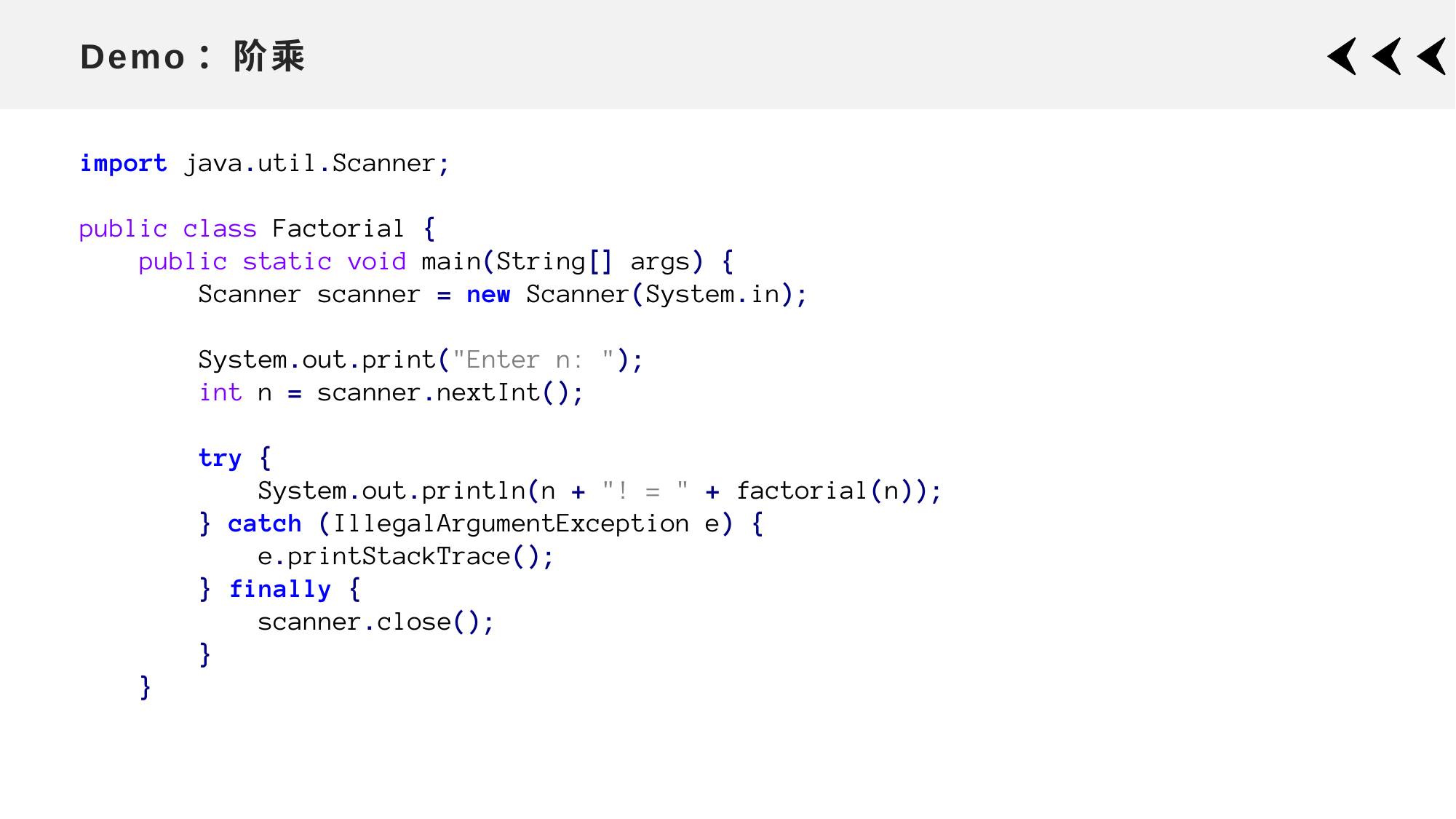

# Demo：阶乘
import java.util.Scanner;

public class Factorial {
    public static void main(String[] args) {
        Scanner scanner = new Scanner(System.in);

        System.out.print("Enter n: ");
        int n = scanner.nextInt();

        try {
            System.out.println(n + "! = " + factorial(n));
        } catch (IllegalArgumentException e) {
            e.printStackTrace();
        } finally {
            scanner.close();
        }
    }